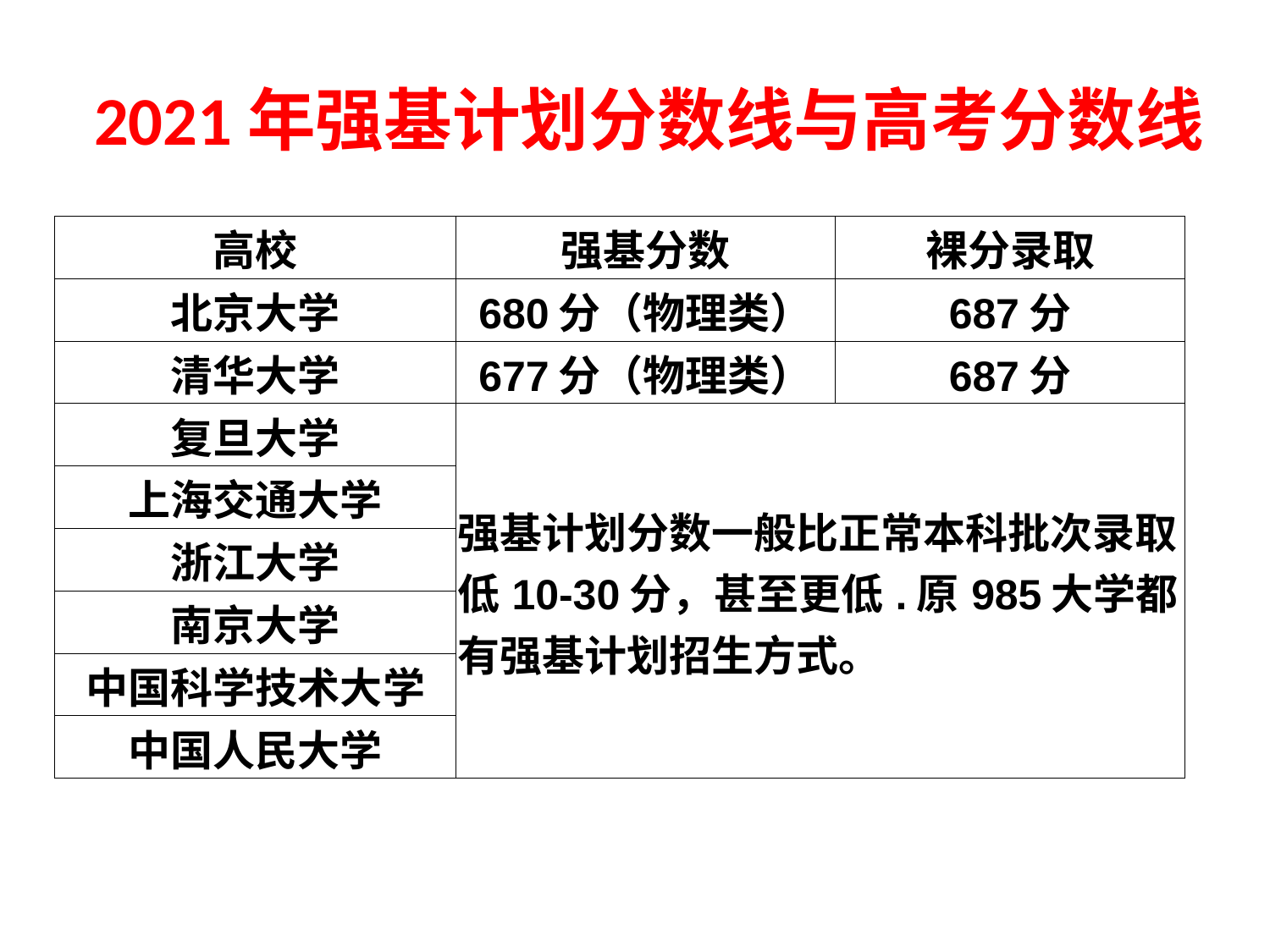

# 2021年强基计划分数线与高考分数线
| 高校 | 强基分数 | 裸分录取 |
| --- | --- | --- |
| 北京大学 | 680分（物理类） | 687分 |
| 清华大学 | 677分（物理类） | 687分 |
| 复旦大学 | 强基计划分数一般比正常本科批次录取低10-30分，甚至更低.原985大学都有强基计划招生方式。 |  |
| 上海交通大学 |  |  |
| 浙江大学 |  |  |
| 南京大学 |  |  |
| 中国科学技术大学 |  |  |
| 中国人民大学 |  |  |